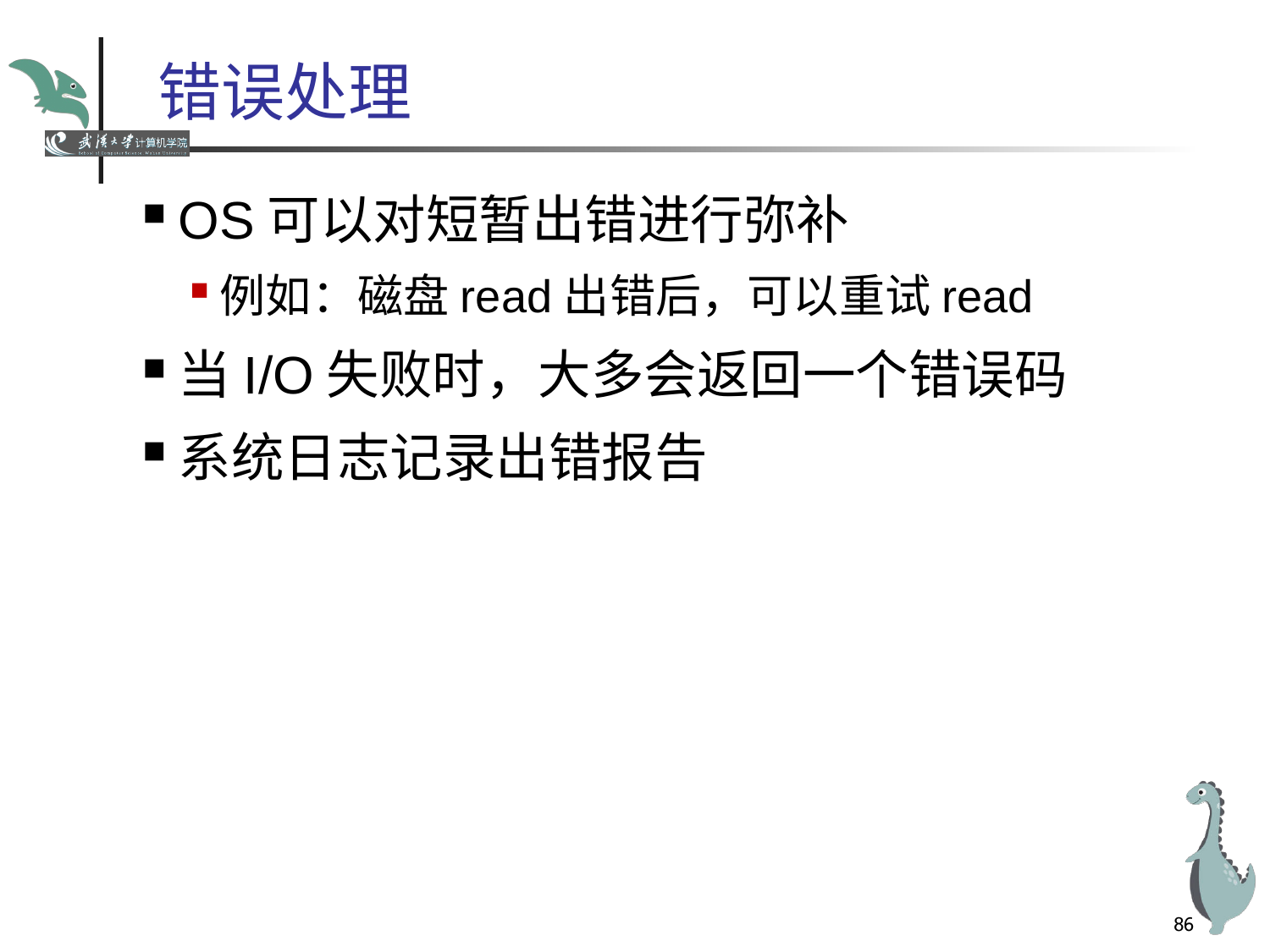

# 错误处理
OS可以对短暂出错进行弥补
例如：磁盘read出错后，可以重试read
当I/O失败时，大多会返回一个错误码
系统日志记录出错报告
86